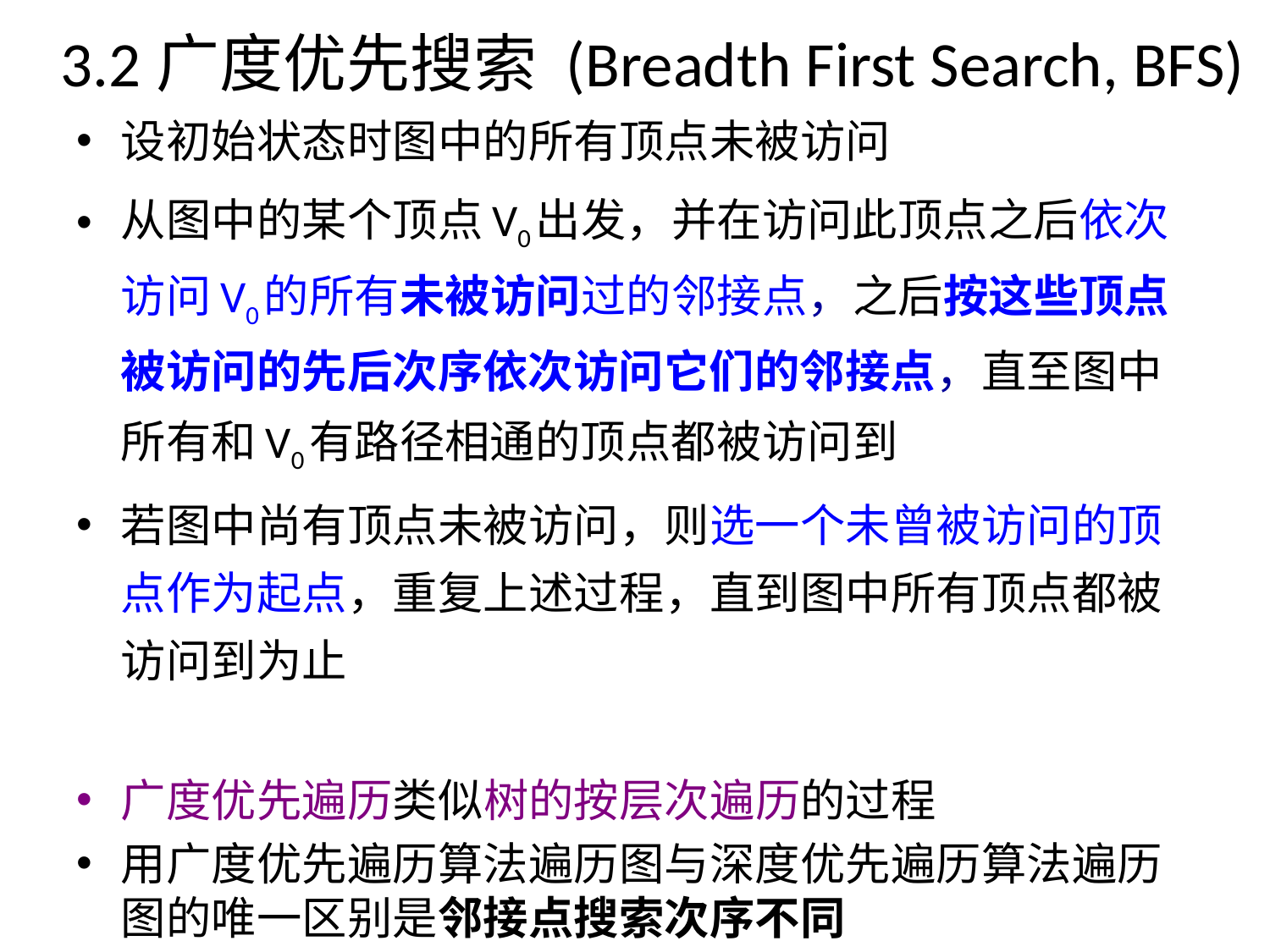

# 3.2广度优先搜索 (Breadth First Search, BFS)
设初始状态时图中的所有顶点未被访问
从图中的某个顶点V0出发，并在访问此顶点之后依次访问V0的所有未被访问过的邻接点，之后按这些顶点被访问的先后次序依次访问它们的邻接点，直至图中所有和V0有路径相通的顶点都被访问到
若图中尚有顶点未被访问，则选一个未曾被访问的顶点作为起点，重复上述过程，直到图中所有顶点都被访问到为止

广度优先遍历类似树的按层次遍历的过程
用广度优先遍历算法遍历图与深度优先遍历算法遍历图的唯一区别是邻接点搜索次序不同